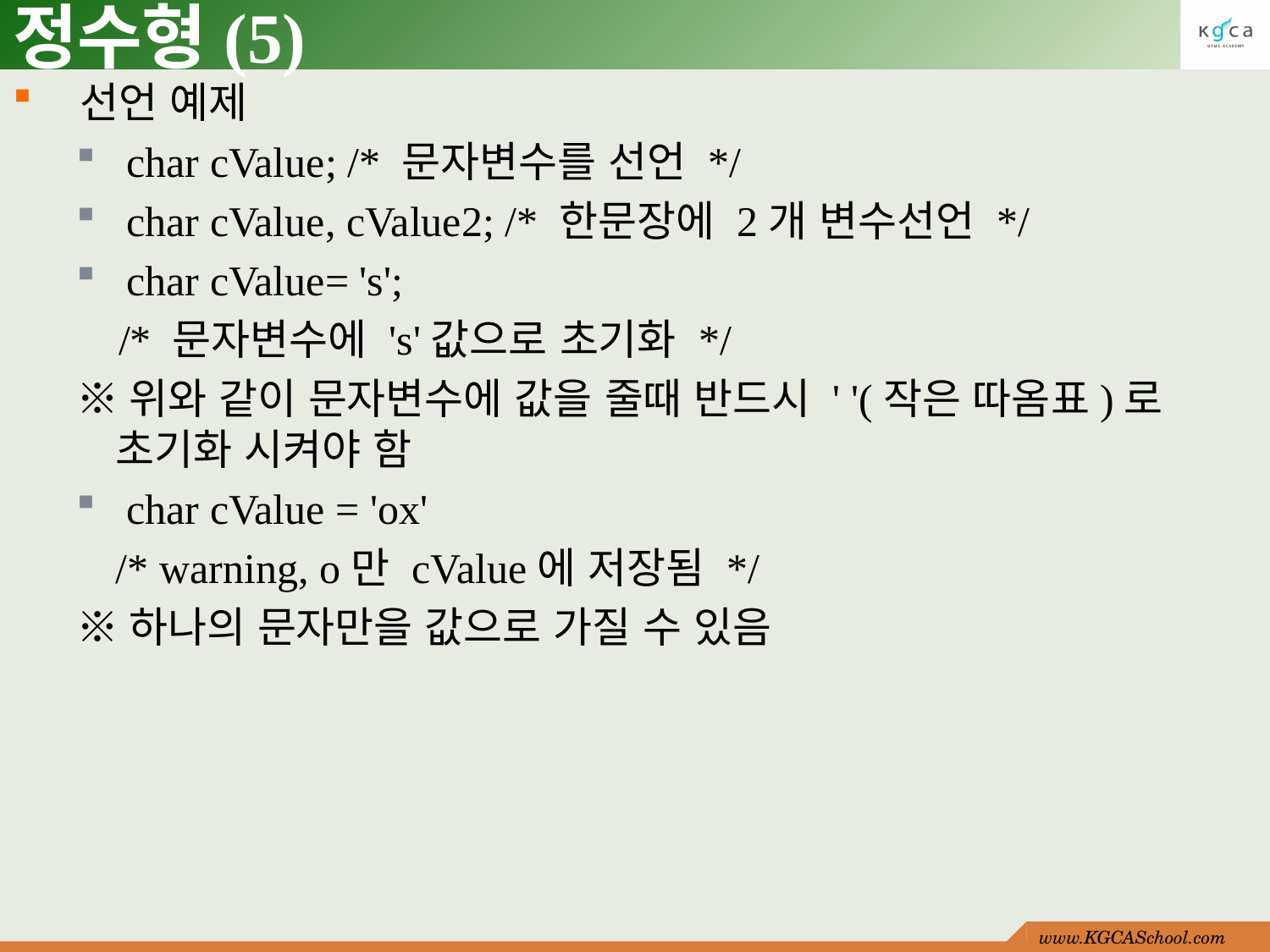

# 정수형(5)
 선언 예제
 char cValue; /* 문자변수를 선언 */
 char cValue, cValue2; /* 한문장에 2개 변수선언 */
 char cValue= 's';
    /* 문자변수에 's'값으로 초기화 */
※위와 같이 문자변수에 값을 줄때 반드시 ' '(작은 따옴표)로 초기화 시켜야 함
 char cValue = 'ox'
	/* warning, o만 cValue에 저장됨 */
※하나의 문자만을 값으로 가질 수 있음